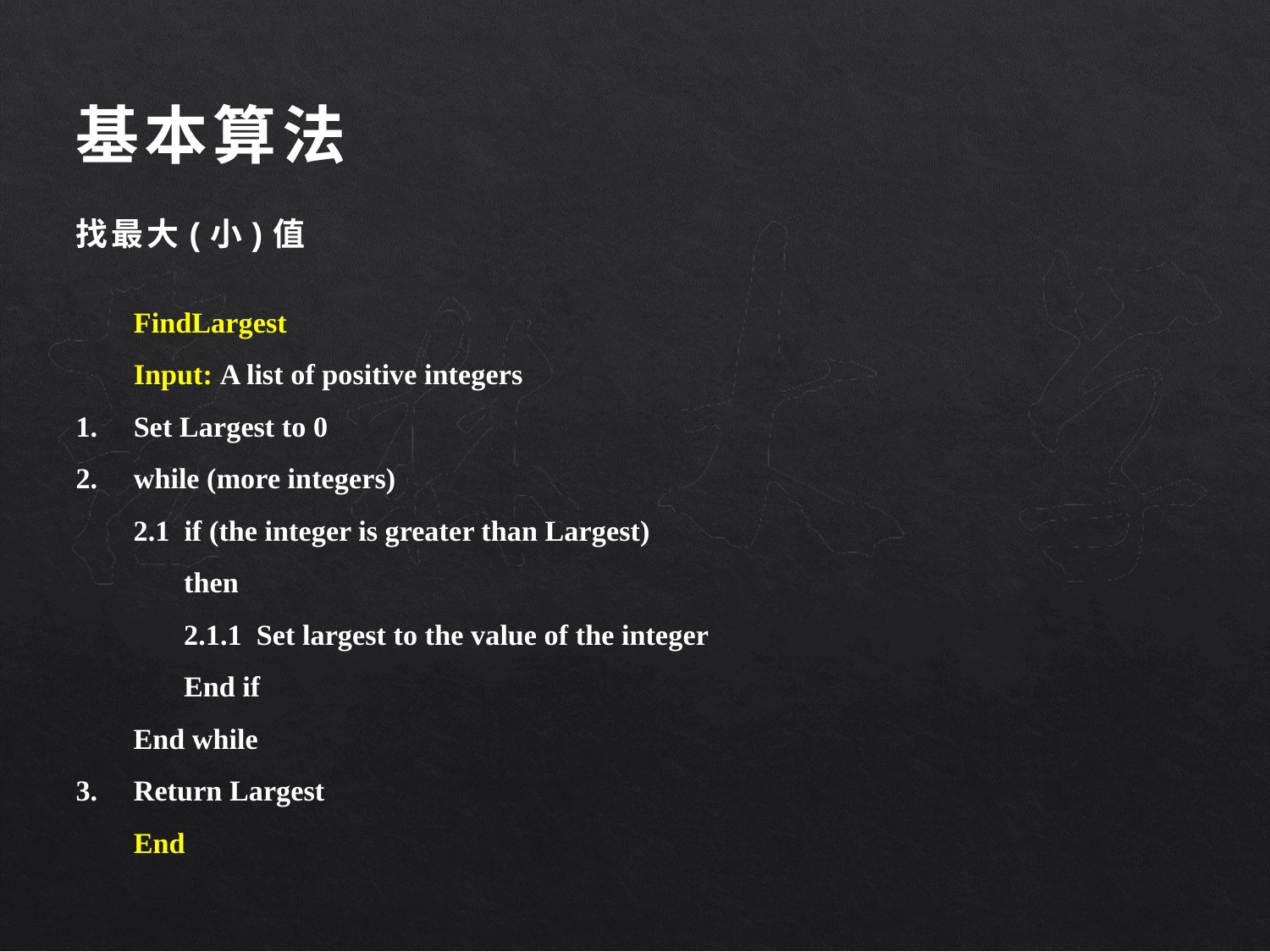

# 基本算法
找最大(小)值

	FindLargest
	Input: A list of positive integers
1.     Set Largest to 0
2.     while (more integers)
        2.1  if (the integer is greater than Largest)
               then
               2.1.1  Set largest to the value of the integer
               End if
        End while
3.     Return Largest
	End
6